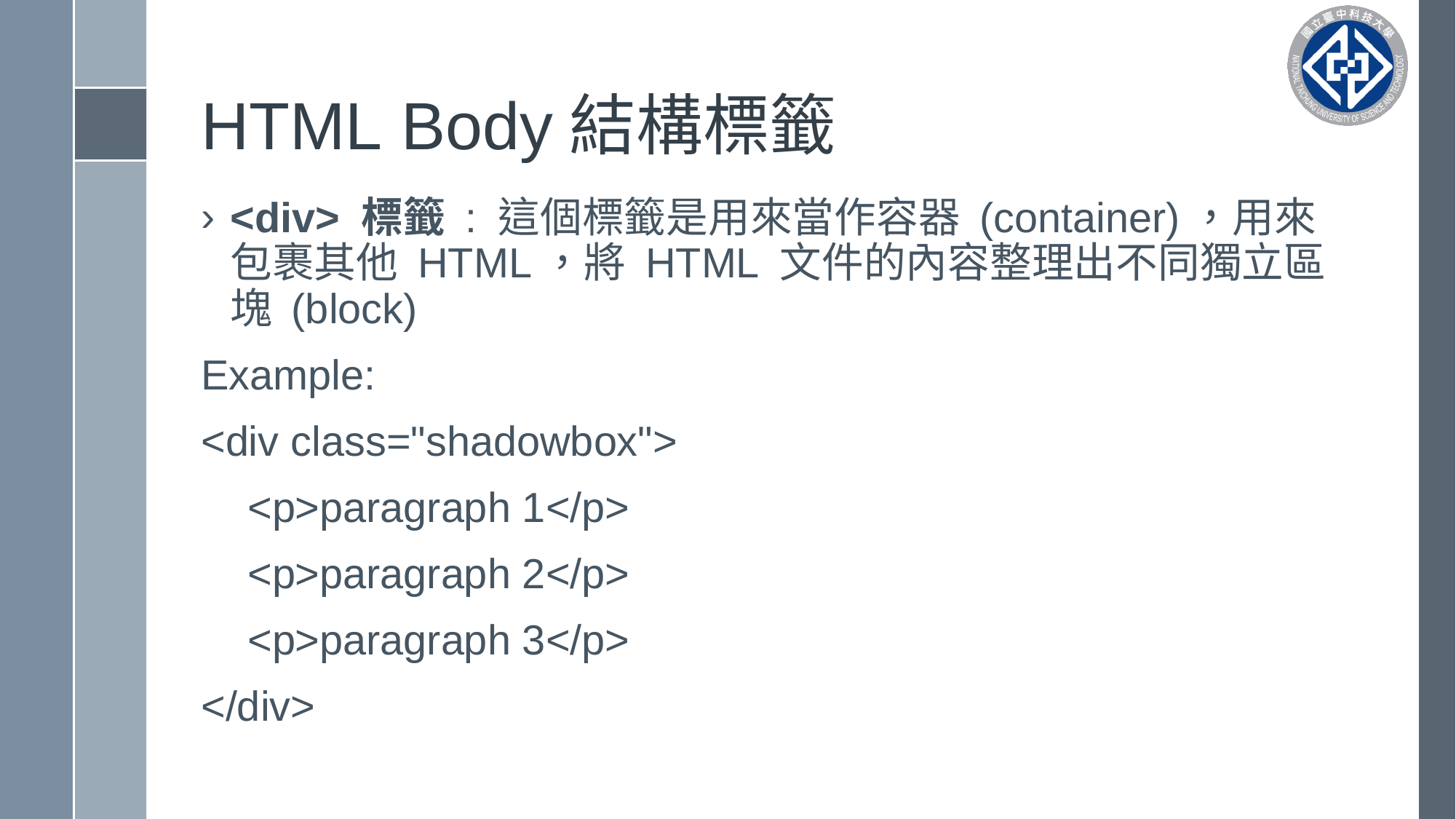

# HTML Body結構標籤
<div> 標籤 : 這個標籤是用來當作容器 (container)，用來包裹其他 HTML，將 HTML 文件的內容整理出不同獨立區塊 (block)
Example:
<div class="shadowbox">
    <p>paragraph 1</p>
    <p>paragraph 2</p>
    <p>paragraph 3</p>
</div>